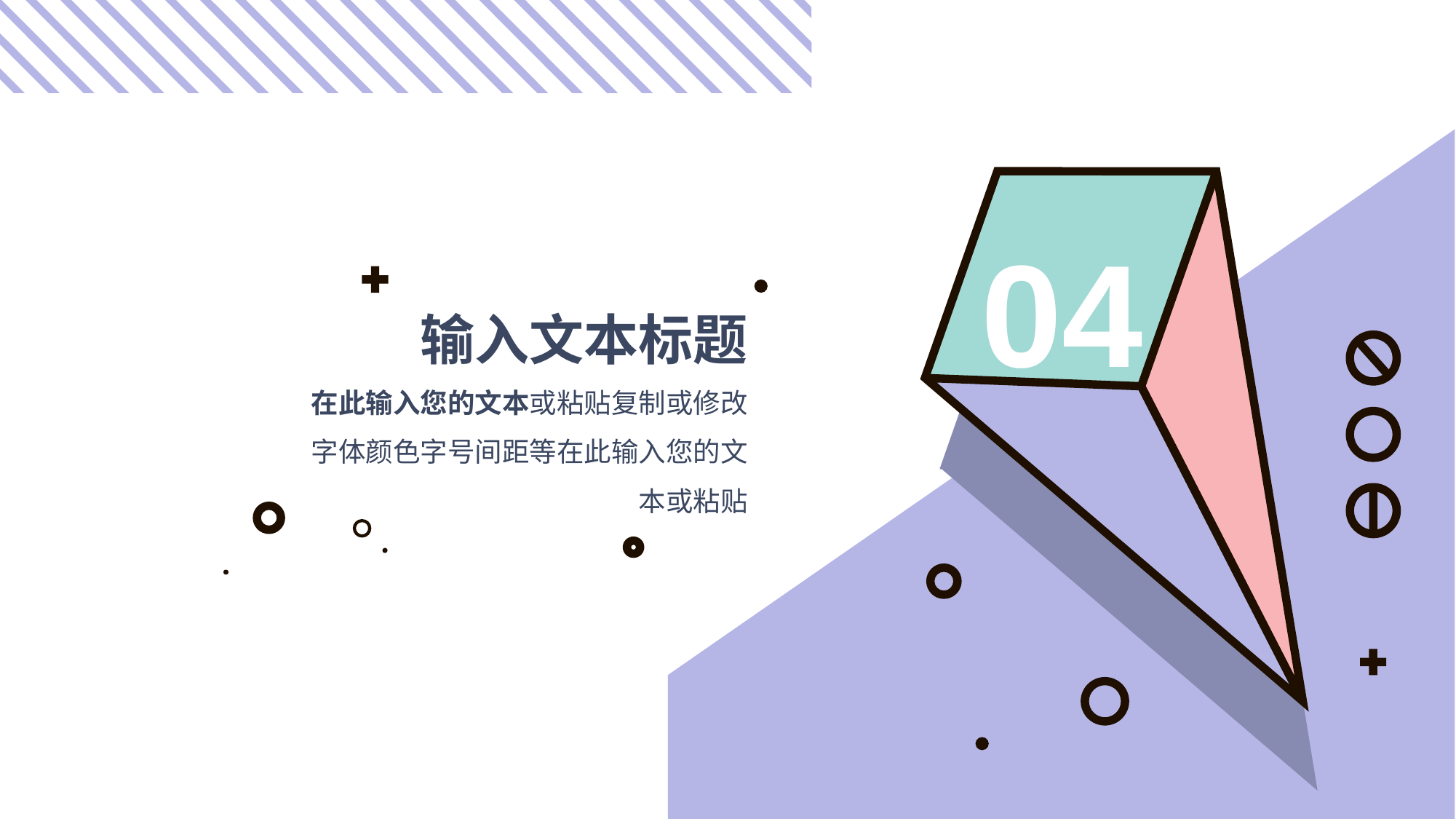

04

输入文本标题

在此输入您的文本或粘贴复制或修改字体颜色字号间距等在此输入您的文本或粘贴